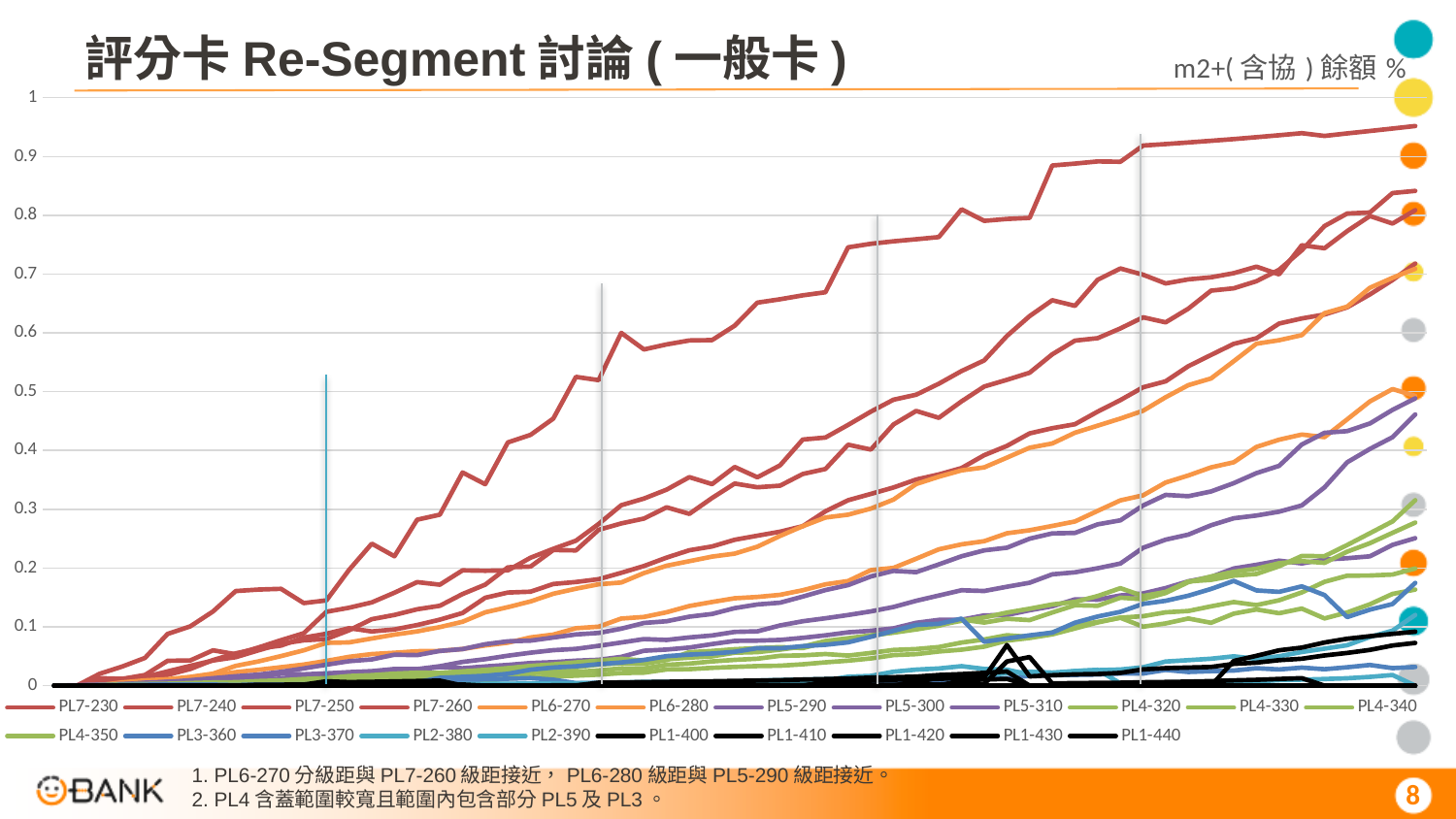

### Chart: m2+(含協)餘額%

| Category | PL7-230 | PL7-240 | PL7-250 | PL7-260 | PL6-270 | PL6-280 | PL5-290 | PL5-300 | PL5-310 | PL4-320 | PL4-330 | PL4-340 | PL4-350 | PL3-360 | PL3-370 | PL2-380 | PL2-390 | PL1-400 | PL1-410 | PL1-420 | PL1-430 | PL1-440 |
|---|---|---|---|---|---|---|---|---|---|---|---|---|---|---|---|---|---|---|---|---|---|---|
| 0 | None | None | None | None | None | None | None | 0.0002254448355755365 | None | None | None | None | None | None | None | None | None | None | None | None | None | None |
| 1 | None | None | None | None | None | 0.0001191789757447569 | 0.0007139769177444218 | 0.0002267038007432191 | 0.0001176935218939653 | None | 6.148549481959014e-05 | None | None | None | None | None | None | None | None | None | None | None |
| 2 | 0.02016822727801209 | 0.01271210751095979 | 0.006958579329536048 | None | 0.0008444050210572997 | 0.0003005197195928411 | 0.001777043031449011 | 0.0008655421983946119 | 0.0009067847069510787 | 0.0008621979379178649 | 0.0002047677167949749 | 3.48160408265918e-05 | None | None | None | None | None | None | None | None | None | None |
| 3 | 0.03249198533328792 | 0.01155799895634056 | 0.01104096868300166 | 0.005782147601396454 | 0.005368901377789233 | 0.0008759577115377239 | 0.002634769015200126 | 0.00222761315263584 | 0.0009831301114005936 | 0.002072959362458799 | 0.0003952624306434186 | 0.000150611117078976 | 8.378227589690655e-05 | 0.001515552415539653 | 0.0004701918387951306 | None | None | None | None | None | None | None |
| 4 | 0.04716678316935767 | 0.01809268796729185 | 0.01472499449829118 | 0.01238859455637452 | 0.008924745187539733 | 0.003961916099113762 | 0.004111779487934335 | 0.004882969550165054 | 0.002019322466892647 | 0.002742174867280873 | 0.0008442149499935759 | 0.0005455827292967289 | 0.0005455813619067059 | 0.001616590026754354 | None | None | None | None | None | None | None | None |
| 5 | 0.08799504748988858 | 0.04222042934175112 | 0.02418091606534789 | 0.01825680823713427 | 0.01093082360674055 | 0.007918428097048706 | 0.006331222209101398 | 0.006361938655665546 | 0.003014385910004976 | 0.003271451798466394 | 0.001101937574162704 | 0.0007164807926855442 | 0.0008671854354921469 | 0.001699821191235496 | None | 4.413000114048584e-05 | None | None | None | None | None | None |
| 6 | 0.1008234123281104 | 0.04285165048752941 | 0.03364239135294554 | 0.02829649000908334 | 0.01486252329148325 | 0.01202318811788305 | 0.009205871720376919 | 0.007002091066254747 | 0.004940926306370684 | 0.004371016163905962 | 0.001142964048181615 | 0.002827942220095789 | 0.0009001811902362559 | 0.001791144607838871 | None | None | None | None | None | None | None | None |
| 7 | 0.1261269212695812 | 0.06007565667926885 | 0.04276436556977496 | 0.04354702438482773 | 0.02039216504769001 | 0.01754471729546923 | 0.01262339522062337 | 0.009304854841141064 | 0.006911833603577273 | 0.005365390711583257 | 0.001764508695196804 | 0.002055798280261993 | 0.002194222632524328 | 0.001839392599208748 | None | None | None | None | None | None | None | None |
| 8 | 0.1608055902551232 | 0.05334304204586827 | 0.04837387999405265 | 0.05488340548697187 | 0.03360833502393584 | 0.02297243911423888 | 0.01596769490543113 | 0.01267109406354141 | 0.008182174471548481 | 0.005794476121709097 | 0.002974675705126199 | 0.002978440158873019 | 0.003340414309702798 | 0.0009051302526962215 | None | None | None | 5.57175656089911e-05 | None | None | None | None |
| 9 | 0.163433806716078 | 0.06485989294687272 | 0.06001056682208406 | 0.06314311428249662 | 0.04114672542869877 | 0.02694866401337059 | 0.01872840976767728 | 0.01482666187989825 | 0.009859699782990899 | 0.007736755822485531 | 0.005575129312884803 | 0.003532647713130534 | 0.00371246735337938 | 0.002003285934757495 | 0.0002371600197048512 | None | 0.0002681261837008142 | 0.001511220921279063 | None | None | None | None |
| 10 | 0.1646276600088302 | 0.07730787580375889 | 0.07122135563182909 | 0.06811378778447198 | 0.05022798998424692 | 0.03133588859224493 | 0.02356492375903371 | 0.02026043893852858 | 0.01179369548959308 | 0.008902290315504493 | 0.006628579092631156 | 0.004668252667619831 | 0.005498779728991121 | 0.001788077890663265 | 0.0005903289052798841 | None | 0.0002894071149350457 | 0.00160688638156646 | None | None | None | None |
| 11 | 0.1404251690149255 | 0.08908596480038497 | 0.07704080060707377 | 0.08170740529854907 | 0.06008310029314257 | 0.03577721315194117 | 0.02931627764485182 | 0.01920191178562888 | 0.01525361364647132 | 0.01133943627489404 | 0.008449576492222631 | 0.004997904250021373 | 0.004864289836921509 | 0.002375459324000349 | 0.001074177346758716 | None | 0.0003101201287361059 | 0.001697493007630812 | None | None | None | None |
| 12 | 0.1449251119534693 | 0.1255541337410004 | 0.07924548929401001 | 0.08821713596435861 | 0.07276968608170964 | 0.04201072032890507 | 0.0356439420119237 | 0.02082047316116657 | 0.01800047425221472 | 0.01269819460805741 | 0.009893141697191129 | 0.005416437940309233 | 0.006837744149742081 | 0.002521226150309416 | 0.0003916557742960312 | None | 0.001323631551533328 | 0.007377723347442014 | None | None | None | None |
| 13 | 0.1968635642797015 | 0.1325237102783254 | 0.0940864267480353 | 0.09769818913956606 | 0.07348619066956921 | 0.04895131876138138 | 0.04153033259158364 | 0.02298868731784862 | 0.02137886468506702 | 0.01636937517874408 | 0.01144400240801218 | 0.007081756292114961 | 0.005711466344462657 | 0.003533110435883139 | 0.001034016616168235 | 0.0003857257057487637 | 0.002825750460768489 | 0.006041583102793872 | None | None | None | None |
| 14 | 0.2414964172699174 | 0.1415768266267874 | 0.1129767197456124 | 0.09214175654033857 | 0.08012077691169882 | 0.0536219728990299 | 0.0445959047631049 | 0.02462873408527859 | 0.02168810670876222 | 0.01775549078940639 | 0.01337484894555424 | 0.007047108471862962 | 0.007450219483004247 | 0.00400682492534897 | 0.00110122902400938 | 0.0004122918915901985 | 0.003000250977316306 | 0.006486717222847581 | None | None | None | None |
| 15 | 0.2199623762959519 | 0.1580476082631029 | 0.1202435702871096 | 0.0955908370439844 | 0.08676143698495502 | 0.05585435344345557 | 0.05259329593441014 | 0.02827232563384399 | 0.02532887506366613 | 0.02039937092640267 | 0.01497002184617332 | 0.006747121981322867 | 0.01114597220207597 | 0.004254673545420499 | 0.001185619574602189 | 0.0004560038717309864 | 0.003213437928181776 | 0.007122032434427836 | None | None | None | None |
| 16 | 0.2821752934797278 | 0.1760948968294052 | 0.1298496957763111 | 0.1030451332168896 | 0.0922699513987611 | 0.05847874900157692 | 0.05190071605503511 | 0.02807161864953147 | 0.02716386292039968 | 0.02198948385046718 | 0.01548564704475627 | 0.006663176930987962 | 0.01236865071820904 | 0.005812302723795049 | 0.001273735027009836 | 0.0004928284175689257 | 0.001674705463381714 | 0.007816498062649136 | None | None | None | None |
| 17 | 0.2908029583654659 | 0.1717019462407301 | 0.1357921923780629 | 0.1121827979518378 | 0.09958528928093778 | 0.05901314014306477 | 0.05899532594235311 | 0.03299561442282772 | 0.03148093938251836 | 0.02168331520182099 | 0.01654509470818633 | 0.006617700287946855 | 0.01319849845910254 | 0.01324504482257845 | 0.004985063854539255 | 0.0005384236966632943 | 0.001759305810358193 | 0.00844264499319235 | None | None | None | None |
| 18 | 0.3625058965078634 | 0.1960463301829683 | 0.1558047325766938 | 0.1234957544617236 | 0.1086566509870454 | 0.0622943984260895 | 0.06209045310385505 | 0.04027032273070438 | 0.02955688522830288 | 0.02431504636461321 | 0.01883034395138429 | 0.007583154990559905 | 0.01492747461206132 | 0.0149403698401343 | 0.008259673145872823 | 0.002448884467833943 | 0.002230094494225795 | 0.000110928014168108 | 0.001943594116156635 | None | None | None |
| 19 | 0.342472136571889 | 0.195327361009177 | 0.1718113214651432 | 0.1494090311542731 | 0.1246490269620797 | 0.06837525950494656 | 0.07037790633801343 | 0.0449812202523308 | 0.03262243721607114 | 0.02680255877573464 | 0.02128315076688713 | 0.00801994744628457 | 0.01813506859595516 | 0.0166859987996862 | 0.01076253372973633 | 0.002807395865921078 | 0.002438865286071235 | 0.0001250034248537276 | None | None | None | None |
| 20 | 0.4136199725968253 | 0.1960517090750697 | 0.2012461246511051 | 0.1583051616119811 | 0.1334871126149932 | 0.07304583718818695 | 0.07534427978770411 | 0.05088504191497296 | 0.0352085568957192 | 0.02976978000536538 | 0.02362423266394556 | 0.01211599665424257 | 0.01889830724693597 | 0.02010079141336954 | 0.01176733602735419 | 0.003122070731723981 | 0.002669151924939428 | 0.0001364686361481767 | None | None | None | None |
| 21 | 0.4265006529834128 | 0.2175784290878079 | 0.2024834655118916 | 0.1597861771969282 | 0.1431651403005207 | 0.08203412802532113 | 0.07659744809203316 | 0.05597123266293098 | 0.03845926342587162 | 0.03362068358156205 | 0.02725578260611516 | 0.01419468651972851 | 0.02140699697092656 | 0.02717888940269347 | 0.01277815795207553 | 0.00348015763354777 | 0.00297518065329102 | 0.0001535731392811793 | None | None | None | None |
| 22 | 0.4541111515224389 | 0.2326452296651908 | 0.230612244568242 | 0.1727970761945761 | 0.156312878164587 | 0.08678273687807198 | 0.08181397077894186 | 0.06023542900343824 | 0.03990832829123625 | 0.0360695099601565 | 0.02725636414529757 | 0.01554782922076456 | 0.02278716939585192 | 0.03081833047978152 | 0.01003837001994935 | 0.0037499294471095 | 0.0004198130835578204 | 0.0001645090776637552 | 0.0004477698487865807 | None | None | None |
| 23 | 0.5251133717467829 | 0.2465088740391425 | 0.2299302463444748 | 0.1762210729687677 | 0.1648117398473908 | 0.09764421160418524 | 0.08712318242276566 | 0.0625568415199819 | 0.0423983917256224 | 0.03954357687155832 | 0.03114062702249181 | 0.01691046782777957 | 0.02329650686633836 | 0.03293648777412882 | 0.004272694656601049 | 0.004003180502732566 | 0.001128536070496492 | 0.00018558230476043 | 0.0005074371263113864 | None | None | None |
| 24 | 0.5196810484434496 | 0.2748290757278691 | 0.2649650204355656 | 0.1810185404872367 | 0.17232547805752 | 0.1001971365449182 | 0.08958699712745993 | 0.0677261720322007 | 0.04393471531660627 | 0.04257573804883504 | 0.03580011869607358 | 0.01863861252829504 | 0.02590261088257129 | 0.03646570355624664 | 0.004634385006551845 | 0.004363744533018325 | 0.00122080270337563 | 0.005002921000848664 | 0.002269864129811817 | None | None | None |
| 25 | 0.5999436119988856 | 0.3068535990268157 | 0.275805585319938 | 0.1918486508292974 | 0.1753562611155035 | 0.1141035075194621 | 0.09684856229919397 | 0.07336966693158814 | 0.04886533757417305 | 0.04554479526221381 | 0.03798871544628379 | 0.02139094038198608 | 0.02925752609128409 | 0.03938738708421965 | 0.002491236604233358 | 0.005366356316619864 | 0.001270887974963395 | 0.00540735590137955 | 0.0005872341793811166 | None | None | None |
| 26 | 0.5718106082650685 | 0.318131076768299 | 0.2841212577744116 | 0.2034555524350636 | 0.191424441925329 | 0.1167869006474604 | 0.1065706473238859 | 0.07913550315911588 | 0.05925403153252941 | 0.04261216306833437 | 0.0369846297454528 | 0.02208202060889121 | 0.02904231095680595 | 0.04373208441726029 | 0.001568240420700263 | 0.006297520010188136 | 0.001357698779562492 | 0.006033519089244606 | 0.0006419067903513132 | None | None | None |
| 27 | 0.5803567553825947 | 0.3333188314181046 | 0.3032835730392301 | 0.2177903284155638 | 0.2039486201734112 | 0.124776507313738 | 0.1095009935561155 | 0.0777357015382055 | 0.06137759105957323 | 0.04489478822936498 | 0.04348416314043766 | 0.02748496142874379 | 0.03540532403017826 | 0.05018431033055192 | 0.003132547871787351 | 0.00632492991010539 | 0.001465298878949376 | 0.006485427098832279 | 0.000725492226946363 | None | None | None |
| 28 | 0.5871386568263784 | 0.3545792569276827 | 0.2921352234921217 | 0.2302139914631704 | 0.2116577190405065 | 0.1353918978548468 | 0.1172824976234002 | 0.08198261606228943 | 0.0647208708491315 | 0.04756293728679827 | 0.05684230223806307 | 0.02800247420128816 | 0.0374408470818326 | 0.05273528926246491 | 0.003324916118966601 | 0.005807152413251453 | 0.001626023518030684 | 0.007171126298336483 | 0.0007485538373651554 | None | None | None |
| 29 | 0.5877568241193958 | 0.3426962966148751 | 0.3191638380535618 | 0.2367200073289789 | 0.2194444269991332 | 0.1422366728045039 | 0.1219009014627304 | 0.08536811559287194 | 0.07068087931358619 | 0.04976837645938394 | 0.05900335504590094 | 0.03024533365141244 | 0.04114031835625268 | 0.05452531885121999 | 0.003535337973869253 | 0.006076945538485783 | 0.00608760140323909 | 0.007398892995155063 | 0.0008733474921346851 | None | None | None |
| 30 | 0.6122552917408836 | 0.3718888664069266 | 0.3436643437718723 | 0.2481205359221191 | 0.2245150455585973 | 0.1485731712224338 | 0.1317812263086647 | 0.09138308958273975 | 0.07610048257476273 | 0.0559796903048135 | 0.06193148739339664 | 0.03184905772672451 | 0.04375832338024947 | 0.05757552000708004 | 0.003801070903314298 | 0.006406308882320002 | 0.006591525012940583 | 0.008069801718634294 | 0.0009285152109547561 | None | None | None |
| 31 | 0.6514044996694414 | 0.3543475037478481 | 0.3372981256014201 | 0.255025173392964 | 0.2362395919612493 | 0.1507851623231814 | 0.1380390180106525 | 0.09230246707966601 | 0.07655060386662804 | 0.05700383150226215 | 0.06379921898210683 | 0.03323962462745385 | 0.04573012199853409 | 0.0637511191871509 | 0.005126417798740062 | 0.006845529489974081 | 0.008706964252272442 | 0.008508878627876578 | 0.00095353292993003 | None | None | None |
| 32 | 0.6572016870910963 | 0.3746791218340276 | 0.3400810613444634 | 0.2618169484282318 | 0.2546112954109756 | 0.1544260601939619 | 0.1410993803655306 | 0.1024039690021624 | 0.07776998655183424 | 0.06121206086990875 | 0.06556465149597919 | 0.03390512505346446 | 0.05073162034294835 | 0.06347152321628823 | 0.005738337344289217 | 0.007486313370822036 | 0.009405395189324966 | 0.009262235806672873 | 0.001060784596400829 | None | None | None |
| 33 | 0.6638711950819594 | 0.4185719423721599 | 0.3599482561384885 | 0.2711305729126353 | 0.2711605284876128 | 0.1621857908885765 | 0.1515192386556775 | 0.1094705729890848 | 0.08133652385373442 | 0.06640963167976169 | 0.06392702896099223 | 0.0362888655819885 | 0.05153063751838768 | 0.06719270747834655 | 0.006059916331262824 | 0.00807766387465157 | 0.01039825110817245 | 0.01023753705909459 | 0.001136899587899745 | None | None | None |
| 34 | 0.6690381832363498 | 0.4219131965683792 | 0.368422955692541 | 0.2964934035986376 | 0.285884933567506 | 0.17225211158594 | 0.1624771935800616 | 0.1145159972562859 | 0.08546948236307526 | 0.07587918849274769 | 0.07362732865822345 | 0.0395842906280086 | 0.05376508958986959 | 0.06947521068678726 | 0.006596800595641695 | 0.009024128610343738 | 0.01119699231987821 | 0.01117007923213758 | 0.001202781851555098 | 0.006637207367959252 | None | None |
| 35 | 0.7455204862437277 | 0.4435043369867173 | 0.4097593675660506 | 0.3153344011920606 | 0.290772911316962 | 0.1778660022887803 | 0.1709979204908856 | 0.120106470015262 | 0.09068311047230017 | 0.08065006778626296 | 0.07854520903261743 | 0.04243396373295142 | 0.05106788572782357 | 0.07365409292116398 | 0.007202622890449848 | 0.01518167583348872 | 0.01230155233239382 | 0.01209781447152041 | 0.001271877166135282 | 0.007705691871935508 | None | None |
| 36 | 0.7515824114708889 | 0.4659666964292782 | 0.4014931792162267 | 0.3260873898431128 | 0.3010572986193584 | 0.1964591029626382 | 0.1857413899458373 | 0.1262280740055356 | 0.09335823852711077 | 0.08550609930311315 | 0.08488665967833663 | 0.04625477879431486 | 0.0556002303547757 | 0.08307333636252087 | 0.00780909470275081 | 0.01653436108808501 | 0.01363002535636739 | 0.01357123092487141 | 0.001353937009497039 | 0.008434420451327935 | None | None |
| 37 | 0.7557540483010893 | 0.4862167246700904 | 0.44414866815332 | 0.3369884334600086 | 0.316355067152491 | 0.2002207691055141 | 0.1951281490397121 | 0.1337950417664913 | 0.09744688170799634 | 0.09009314271926092 | 0.09074071163847226 | 0.05190782919352292 | 0.06067371803077289 | 0.09313586574735785 | 0.008387354994976988 | 0.02362904736799364 | 0.01169561942117235 | 0.01424169272502972 | 0.001408735849293045 | 0.009962981182100901 | None | None |
| 38 | 0.7592467625379669 | 0.4947107400101416 | 0.4671904727874667 | 0.3504693965512228 | 0.342942898422113 | 0.2157988674714124 | 0.1929643388595451 | 0.1442787119490366 | 0.1068869935690439 | 0.0956016087614688 | 0.09941668446453075 | 0.05353424536669679 | 0.06226208876682223 | 0.1032474991495811 | 0.008903262898367624 | 0.02724165496759535 | 0.01306626469665725 | 0.01533040209609365 | 0.001542915848167236 | 0.01089102767362427 | 0.007717798189378534 | None |
| 39 | 0.7628899412065495 | 0.5135325448872496 | 0.4554414575812481 | 0.3591419729575677 | 0.3553204390993874 | 0.2317679304826931 | 0.2061258335110484 | 0.153273982131859 | 0.1117844739893089 | 0.101857518084578 | 0.1030656309379662 | 0.05800150200378471 | 0.0656709165306448 | 0.1051519368548365 | 0.009450492980814679 | 0.02921726233776312 | 0.01397213673912492 | 0.01808626357743986 | 0.001987571565430133 | 0.01131222623987038 | None | None |
| 40 | 0.8101107900320961 | 0.5350968609689698 | 0.4834186712086681 | 0.370017081530258 | 0.366058516689357 | 0.2402441541289794 | 0.2200239294751638 | 0.1621877151108584 | 0.112165385252794 | 0.1123319652125309 | 0.110242976560661 | 0.06112669106396346 | 0.07321968129493996 | 0.1140152033353576 | 0.01086312007223891 | 0.0330760043367004 | 0.01601545440053745 | 0.01965256718182421 | 0.002498666114443346 | 0.01336344420539979 | 0.008872603761088768 | None |
| 41 | 0.7905234747539231 | 0.5532496536229348 | 0.5087611851067563 | 0.3918889580713329 | 0.3711848469779977 | 0.2456753451128378 | 0.2300554489638283 | 0.1609822635709667 | 0.1194447157625176 | 0.1072393760145063 | 0.1159568630470487 | 0.06633404602148738 | 0.07853076257358281 | 0.07471733793289491 | 0.01156501195716529 | 0.02837273336562714 | 0.01760575666107287 | 0.02181409516419825 | 0.002724155896697185 | 0.01377844822412901 | 0.01041018671347039 | None |
| 42 | 0.7937075251840829 | 0.5947337542413759 | 0.5201799830825142 | 0.4077387794989959 | 0.3876817806130453 | 0.2590469088574345 | 0.234560027207947 | 0.1681726433740781 | 0.1201406082091227 | 0.1136549097096422 | 0.1242093426540591 | 0.07651878867353187 | 0.0857374133104407 | 0.08017189734707646 | 0.01238687447281163 | 0.02709883772566428 | 0.02085620669803558 | 0.0240258171747989 | 0.04105357841285956 | 0.06905915663331288 | 0.01142745999768395 | None |
| 43 | 0.7955972733064299 | 0.6285737034404867 | 0.5322637792351337 | 0.4289705579161336 | 0.4046314314948677 | 0.2642453785120217 | 0.2499453142872714 | 0.1749485193053207 | 0.1282502513618891 | 0.1114274602810219 | 0.1308704462794968 | 0.08100527755830111 | 0.08286984289204727 | 0.08554101572483822 | 0.01683903701263309 | 0.01864367022642735 | 0.02377575680467196 | None | 0.04859092744424693 | 0.01576346747401001 | None | None |
| 44 | 0.8846858012676848 | 0.6555080640294003 | 0.5635380186211717 | 0.437795843342756 | 0.4117657341680186 | 0.2715699872905813 | 0.2589305867358829 | 0.1892787917001243 | 0.1349027158214211 | 0.1243971562198678 | 0.1380195244986662 | 0.08713656153217432 | 0.09034608426507865 | 0.09022005790810658 | 0.01778101882139058 | 0.02038926639978496 | 0.02221762570432342 | None | 0.003699526698112446 | 0.0176581837584175 | None | None |
| 45 | 0.8879227000199691 | 0.6460225045016917 | 0.5868591015058228 | 0.444588349257693 | 0.4301685723264393 | 0.2791652676942291 | 0.2596457006582474 | 0.1926820889289707 | 0.1466806002664288 | 0.1366379514642675 | 0.1424557909414247 | 0.0971918996128709 | 0.1030414695884186 | 0.1070813823908046 | 0.01824524955920152 | 0.02465719497520142 | 0.02475590112131347 | None | 0.004322700964697994 | 0.01912052635915473 | None | None |
| 46 | 0.8915994120454516 | 0.6903345384169228 | 0.5910152951289616 | 0.4659441560608709 | 0.4421205390315708 | 0.2972316767371268 | 0.2743246385932347 | 0.1996325849989938 | 0.1462473036098712 | 0.1358433206252845 | 0.1524148510419771 | 0.1074553329984384 | 0.1081856754945346 | 0.1176195066086202 | 0.01891876571087997 | 0.02630903626770426 | 0.02682622453701113 | None | 0.004616730634124663 | 0.01971532773268092 | None | None |
| 47 | 0.890969770360251 | 0.7095156793805693 | 0.6076045406360148 | 0.4855670505623538 | 0.4541616247438223 | 0.3150567634829135 | 0.281083607116748 | 0.2075853851798704 | 0.15331031586515 | 0.1495612502170934 | 0.1656910653740217 | 0.115677278898745 | 0.1154183803692665 | 0.1254620923276063 | 0.02059594373056376 | 0.02739813998090232 | 0.003978098676277317 | None | 0.004957880748956851 | 0.02171639559135487 | None | None |
| 48 | 0.9186141298891823 | 0.698935411348964 | 0.626499725688264 | 0.5074965423014263 | 0.4674761850183329 | 0.3236494089829475 | 0.3063803668026331 | 0.2344467657764043 | 0.1567563763595747 | 0.1470118713274707 | 0.152365555791148 | 0.1180557458975866 | 0.1002674579517462 | 0.1390152777913431 | 0.02063070943655486 | 0.03114608484924177 | 0.004680579976189648 | None | 0.00571194507174915 | 0.02761937235291077 | None | None |
| 49 | 0.9211514680386776 | 0.6841311167031427 | 0.6179173569361764 | 0.517685837983556 | 0.4904239659919167 | 0.345470459858386 | 0.3244016936259559 | 0.2482834223002822 | 0.1659102270500504 | 0.1575549747203576 | 0.1593915459210622 | 0.1246659339964451 | 0.1057961028389972 | 0.144276542051174 | 0.02678872255897475 | 0.04098937009395258 | 0.005214079237064688 | None | 0.006140396341456562 | 0.02980001584795093 | None | None |
| 50 | 0.9238684276469178 | 0.6910049599074611 | 0.6412537337781671 | 0.5433378389665592 | 0.5111264965388033 | 0.3573795967416057 | 0.3221799961293751 | 0.2568549044042734 | 0.1774444415340372 | 0.1760359406118656 | 0.1771835296187856 | 0.1269023385442857 | 0.1142176321358196 | 0.1529611128411844 | 0.02328303146157126 | 0.04327262534993302 | 0.00569514168494747 | None | 0.00678888701702048 | 0.03071218078058301 | None | None |
| 51 | 0.9266471568117179 | 0.6945319164873961 | 0.6717996956017451 | 0.5625061928668393 | 0.5225205163844012 | 0.3711159651089209 | 0.3302744725145181 | 0.2727739685076272 | 0.1848209502528221 | 0.1856466661669059 | 0.1798514705135973 | 0.1348634773040563 | 0.1068669021677552 | 0.1645011288502406 | 0.02460849357875043 | 0.04574214626251154 | 0.005893191992887564 | None | 0.007604754644186609 | 0.03167480357720291 | None | None |
| 52 | 0.9295434043174812 | 0.7015588111012472 | 0.6757940028293801 | 0.5813941068655849 | 0.5518637758339624 | 0.3798592279792636 | 0.3443970454970058 | 0.2845931552443867 | 0.1992114738612517 | 0.1936503189696391 | 0.1871090298033179 | 0.1421258179085101 | 0.1224828364570779 | 0.1780713410763496 | 0.02566340840803051 | 0.04984018515543403 | 0.006337192627582357 | 0.04195109979528884 | 0.00886892850592065 | 0.03702219418853886 | None | None |
| 53 | 0.9327589240815792 | 0.7126093990837921 | 0.6878915775902876 | 0.5908117938120576 | 0.5815736683161226 | 0.4059443676211023 | 0.3613767506001208 | 0.2893043731096522 | 0.2054578228393009 | 0.198820722893798 | 0.1899403251947611 | 0.136978553649727 | 0.1295351835697048 | 0.1619311878611843 | 0.02957489109007125 | 0.04559776924108497 | 0.007177102838593618 | 0.05070529345083211 | 0.009914159640349033 | 0.0390936912900078 | None | None |
| 54 | 0.9361224793225749 | 0.6995306966421867 | 0.7073931410692813 | 0.6158499474977807 | 0.5874690147630062 | 0.4182660614804289 | 0.3738371397999256 | 0.2958049404357294 | 0.2124767984302223 | 0.2082570708602559 | 0.2030203592750286 | 0.1451756029735257 | 0.1231186772792937 | 0.159502489702144 | 0.02748943453858314 | 0.04993597919354129 | 0.009258623331095452 | 0.06007860067211235 | 0.01139193107101268 | 0.04331369444317431 | None | None |
| 55 | 0.9395999016323839 | 0.7489836127945213 | 0.7405431810932916 | 0.6245643959935557 | 0.5961449485034019 | 0.4269834761659946 | 0.4100577913112844 | 0.3064513328482829 | 0.2078108760725169 | 0.2117634936844722 | 0.2205317811364618 | 0.1584850056241914 | 0.1310047709084728 | 0.1688754733818663 | 0.03064030828091874 | 0.05715290814364676 | 0.01018308168887761 | 0.06462779073763625 | 0.01269500922449778 | 0.04579014470245937 | None | None |
| 56 | 0.9349131655364914 | 0.743909562580008 | 0.7816720439163232 | 0.6313045689641912 | 0.6334818184492907 | 0.4226101648397678 | 0.4298803616049647 | 0.3371659173288961 | 0.2144999799485342 | 0.2087558584321639 | 0.220106082453414 | 0.1765023380514327 | 0.1142284233020886 | 0.154044950307679 | 0.02796072034937325 | 0.06294340452065869 | 0.01122799869532305 | 0.07335656712997678 | None | 0.05130306598049943 | None | None |
| 57 | 0.9391936874458129 | 0.773092626636433 | 0.8030092585547023 | 0.6434376588085231 | 0.6445914175358604 | 0.4528201630993099 | 0.4328277810687918 | 0.379874955932466 | 0.2167252446306587 | 0.2277664420520173 | 0.2391193290389536 | 0.1869343769655689 | 0.1244735086007924 | 0.1166169756271064 | 0.03121406458601579 | 0.0687917293000399 | 0.01256747286145032 | 0.0797860104608905 | None | 0.05563419146375381 | None | None |
| 58 | 0.9433110096127024 | 0.798712136232909 | 0.8047065697559471 | 0.6653696012109304 | 0.6767030844339057 | 0.4833160850406412 | 0.4458136740090229 | 0.4025726714758588 | 0.219930967909874 | 0.2422020367911384 | 0.2592248148389812 | 0.1873080861665704 | 0.138333711041521 | 0.1292446625833538 | 0.03517259589072152 | 0.08276482246897765 | 0.01484211453676178 | 0.0840273997649602 | None | 0.06081207031161967 | None | None |
| 59 | 0.9475538532385038 | 0.785904081373159 | 0.8378149846535826 | 0.6898400104940172 | 0.6935988186377046 | 0.5044364771702955 | 0.4689614960141371 | 0.422486254801405 | 0.2393971627247664 | 0.2598970347841241 | 0.2792159149465054 | 0.1888741590378268 | 0.1560097706386969 | 0.1387204113029787 | 0.02978267534772573 | 0.09348417830362481 | 0.01803059054966894 | 0.08809713459891964 | None | 0.06829150817030898 | None | None |
| 60 | 0.9518560036811677 | 0.8086724455185352 | 0.8415024507352206 | 0.7178814638402002 | 0.70904575759561 | 0.4927217197846736 | 0.4885389642007235 | 0.4610826947914648 | 0.2507560836373611 | 0.2772638670332845 | 0.3152753573658624 | 0.1992358755484511 | 0.1633414410031113 | 0.1747109681666541 | 0.03176686698331307 | 0.1201834138373068 | None | 0.09179942948424391 | None | 0.07261675818822495 | None | None |
評分卡Re-Segment討論(一般卡)
1. PL6-270分級距與PL7-260級距接近，PL6-280級距與PL5-290級距接近。
2. PL4含蓋範圍較寬且範圍內包含部分PL5及PL3。